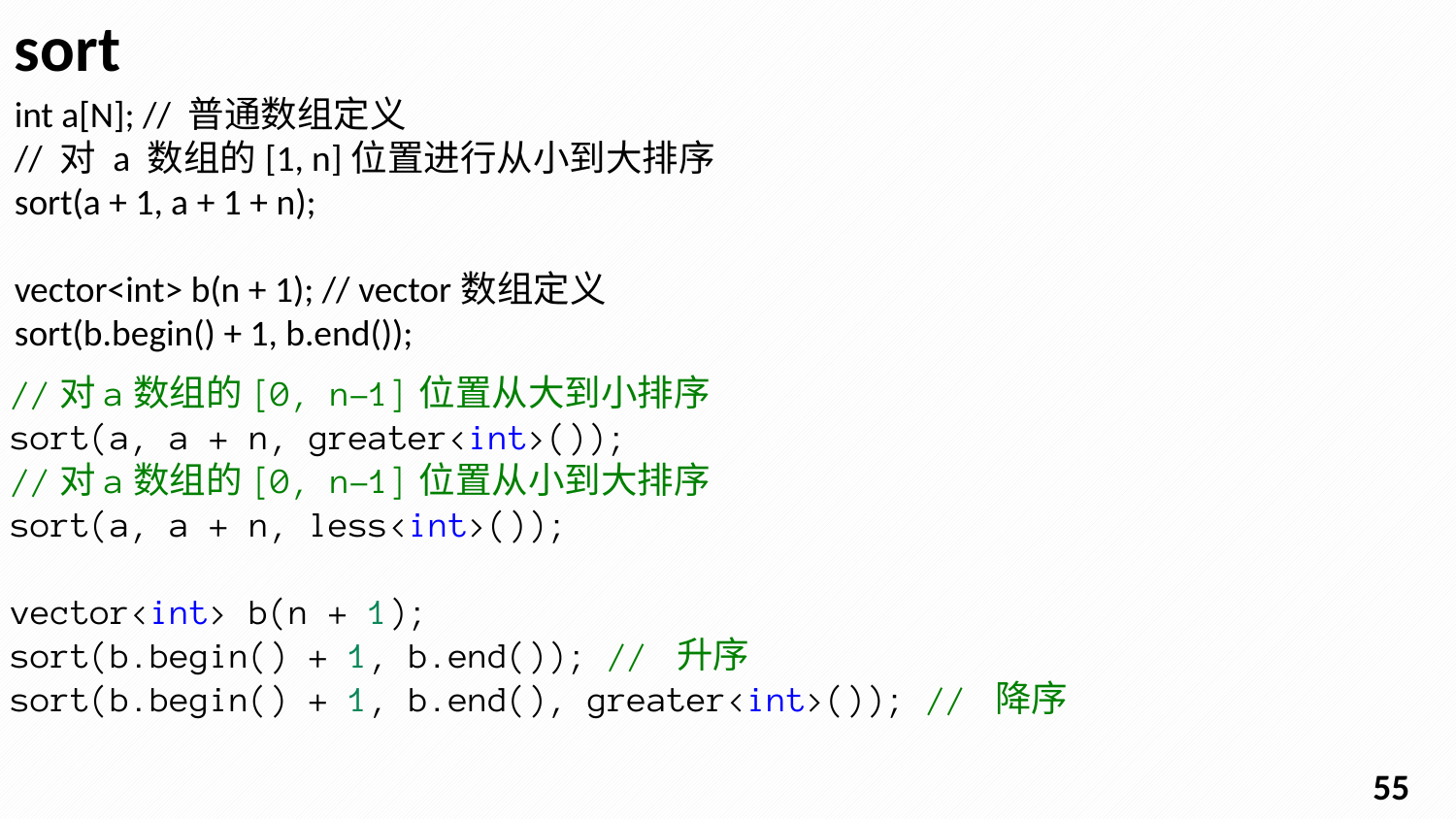

sort
int a[N]; // 普通数组定义
// 对 a 数组的[1, n]位置进行从小到大排序
sort(a + 1, a + 1 + n);

vector<int> b(n + 1); // vector数组定义
sort(b.begin() + 1, b.end());
//对a数组的[0, n-1]位置从大到小排序
sort(a, a + n, greater<int>());
//对a数组的[0, n-1]位置从小到大排序
sort(a, a + n, less<int>());
vector<int> b(n + 1);
sort(b.begin() + 1, b.end()); // 升序
sort(b.begin() + 1, b.end(), greater<int>()); // 降序

55